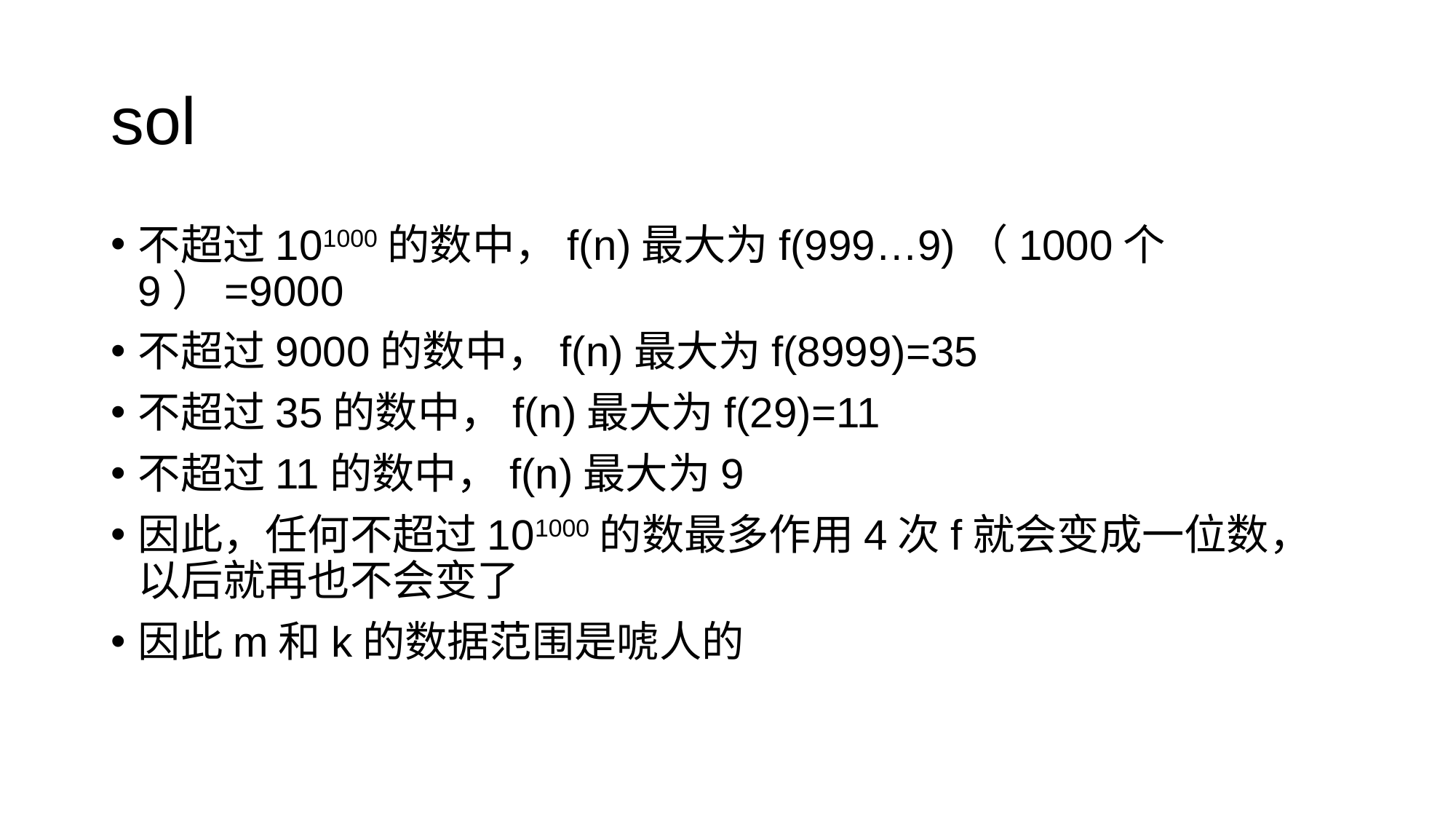

# sol
不超过101000的数中，f(n)最大为f(999…9)（1000个9）=9000
不超过9000的数中，f(n)最大为f(8999)=35
不超过35的数中，f(n)最大为f(29)=11
不超过11的数中，f(n)最大为9
因此，任何不超过101000的数最多作用4次f就会变成一位数，以后就再也不会变了
因此m和k的数据范围是唬人的